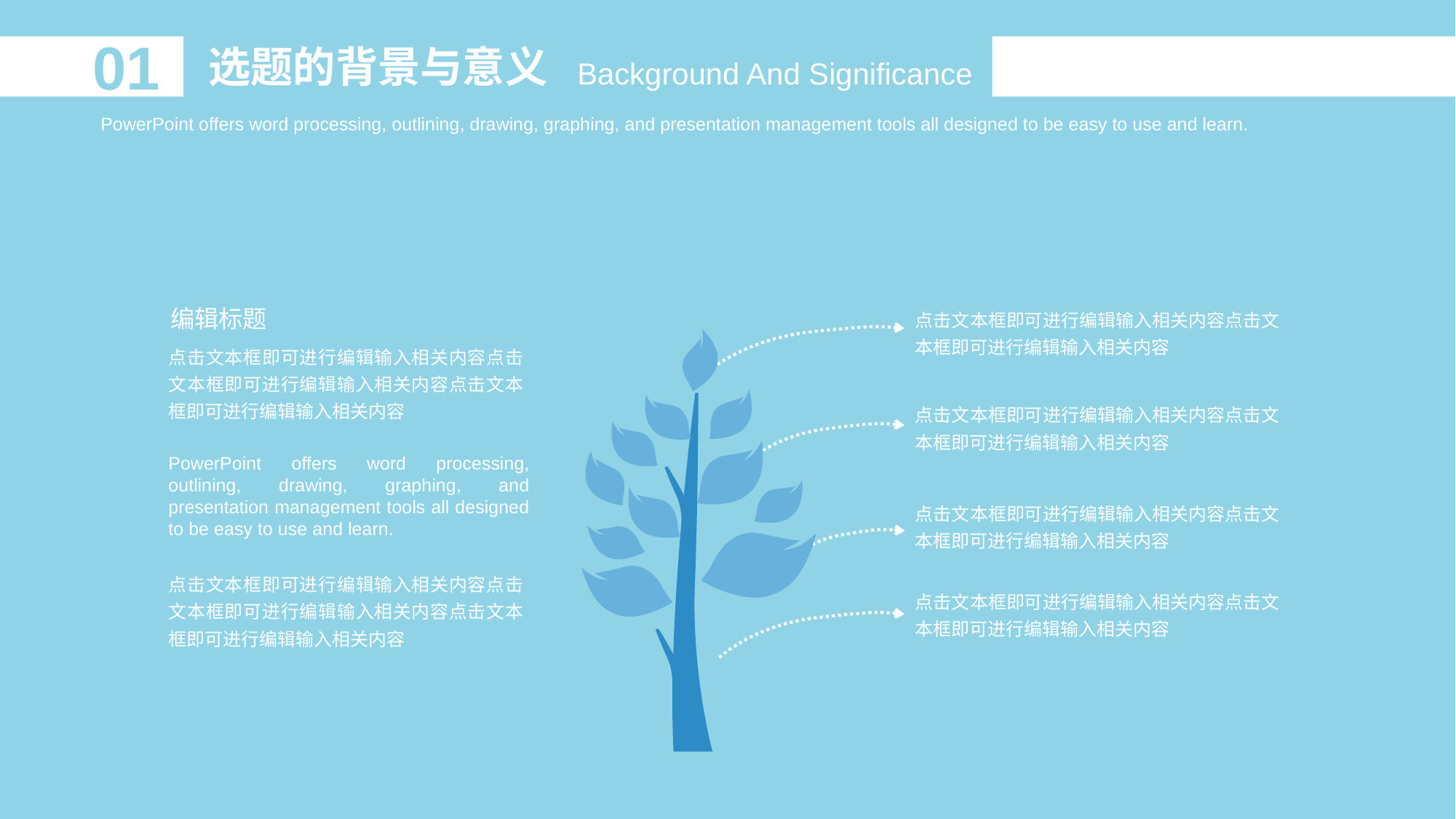

01
选题的背景与意义

 Background And Significance
PowerPoint offers word processing, outlining, drawing, graphing, and presentation management tools all designed to be easy to use and learn.
编辑标题
点击文本框即可进行编辑输入相关内容点击文本框即可进行编辑输入相关内容

点击文本框即可进行编辑输入相关内容点击文本框即可进行编辑输入相关内容点击文本框即可进行编辑输入相关内容

点击文本框即可进行编辑输入相关内容点击文本框即可进行编辑输入相关内容

PowerPoint offers word processing, outlining, drawing, graphing, and presentation management tools all designed to be easy to use and learn.

点击文本框即可进行编辑输入相关内容点击文本框即可进行编辑输入相关内容

点击文本框即可进行编辑输入相关内容点击文本框即可进行编辑输入相关内容点击文本框即可进行编辑输入相关内容
点击文本框即可进行编辑输入相关内容点击文本框即可进行编辑输入相关内容